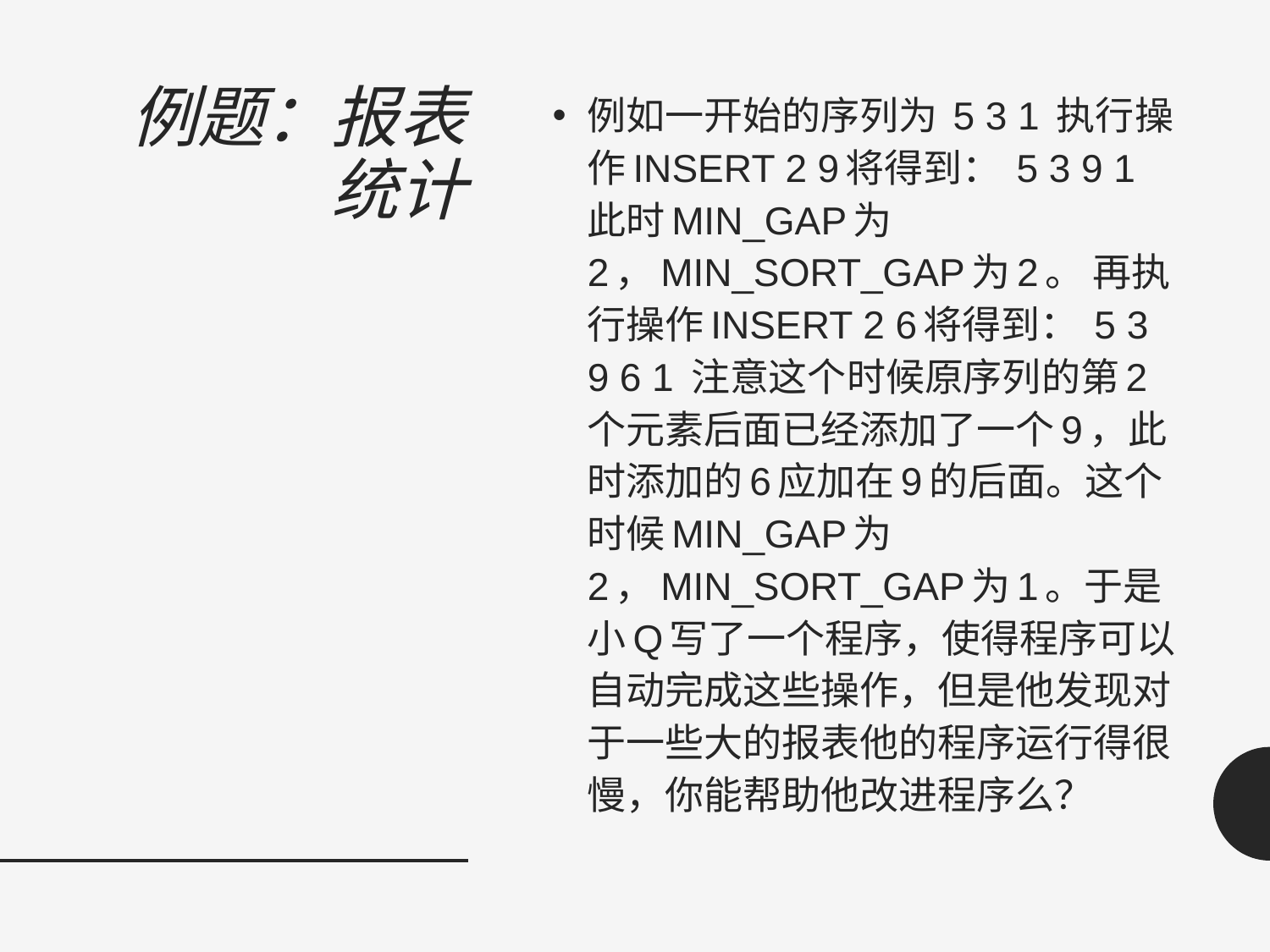

# 例题：报表统计
例如一开始的序列为 5 3 1 执行操作INSERT 2 9将得到： 5 3 9 1 此时MIN_GAP为2，MIN_SORT_GAP为2。 再执行操作INSERT 2 6将得到： 5 3 9 6 1 注意这个时候原序列的第2个元素后面已经添加了一个9，此时添加的6应加在9的后面。这个时候MIN_GAP为2，MIN_SORT_GAP为1。于是小Q写了一个程序，使得程序可以自动完成这些操作，但是他发现对于一些大的报表他的程序运行得很慢，你能帮助他改进程序么？